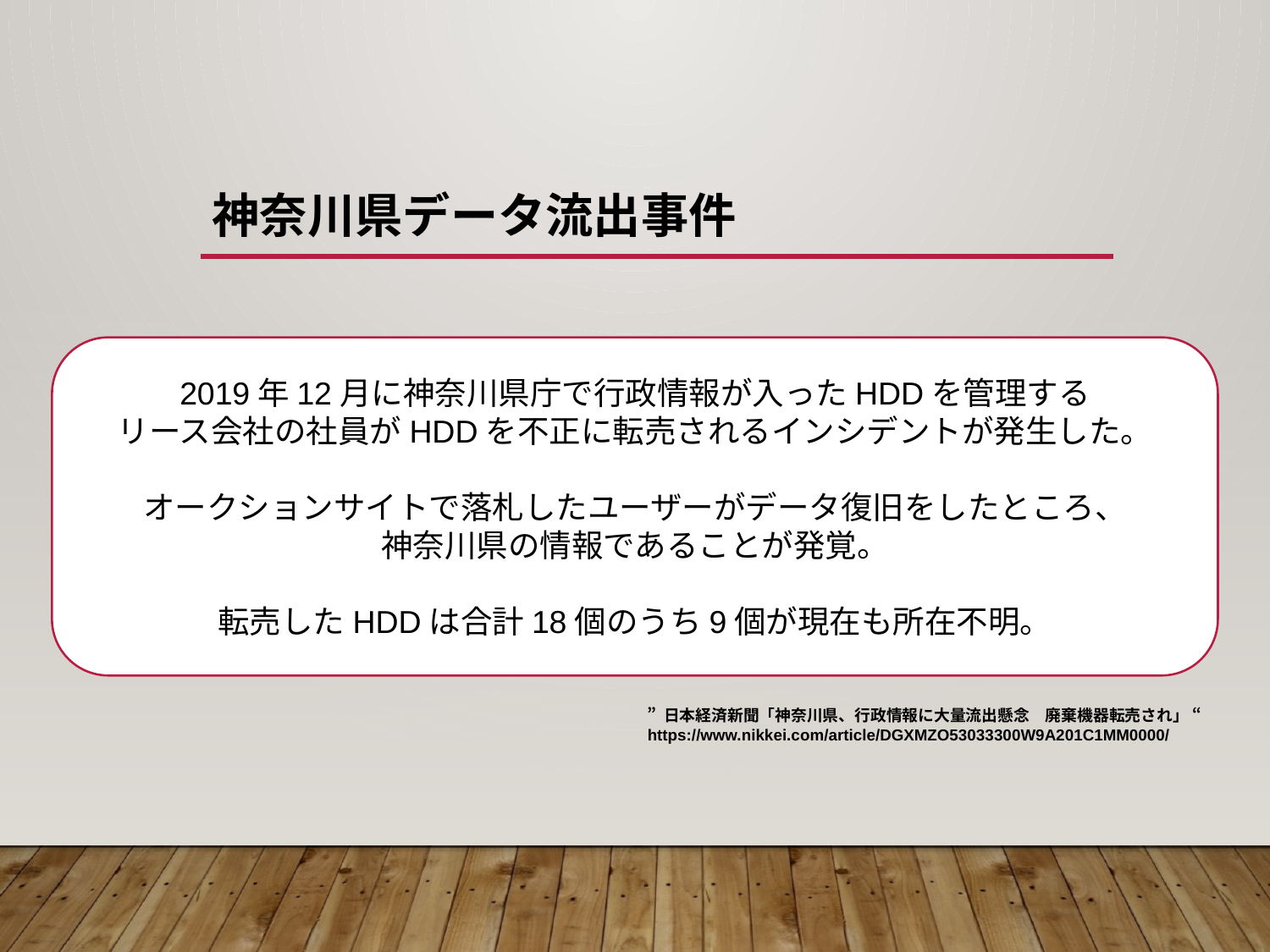

# 神奈川県データ流出事件
2019年12月に神奈川県庁で行政情報が入ったHDDを管理する
リース会社の社員がHDDを不正に転売されるインシデントが発生した。

オークションサイトで落札したユーザーがデータ復旧をしたところ、
神奈川県の情報であることが発覚。

転売したHDDは合計18個のうち9個が現在も所在不明。
” 日本経済新聞「神奈川県、行政情報に大量流出懸念　廃棄機器転売され」 “
https://www.nikkei.com/article/DGXMZO53033300W9A201C1MM0000/